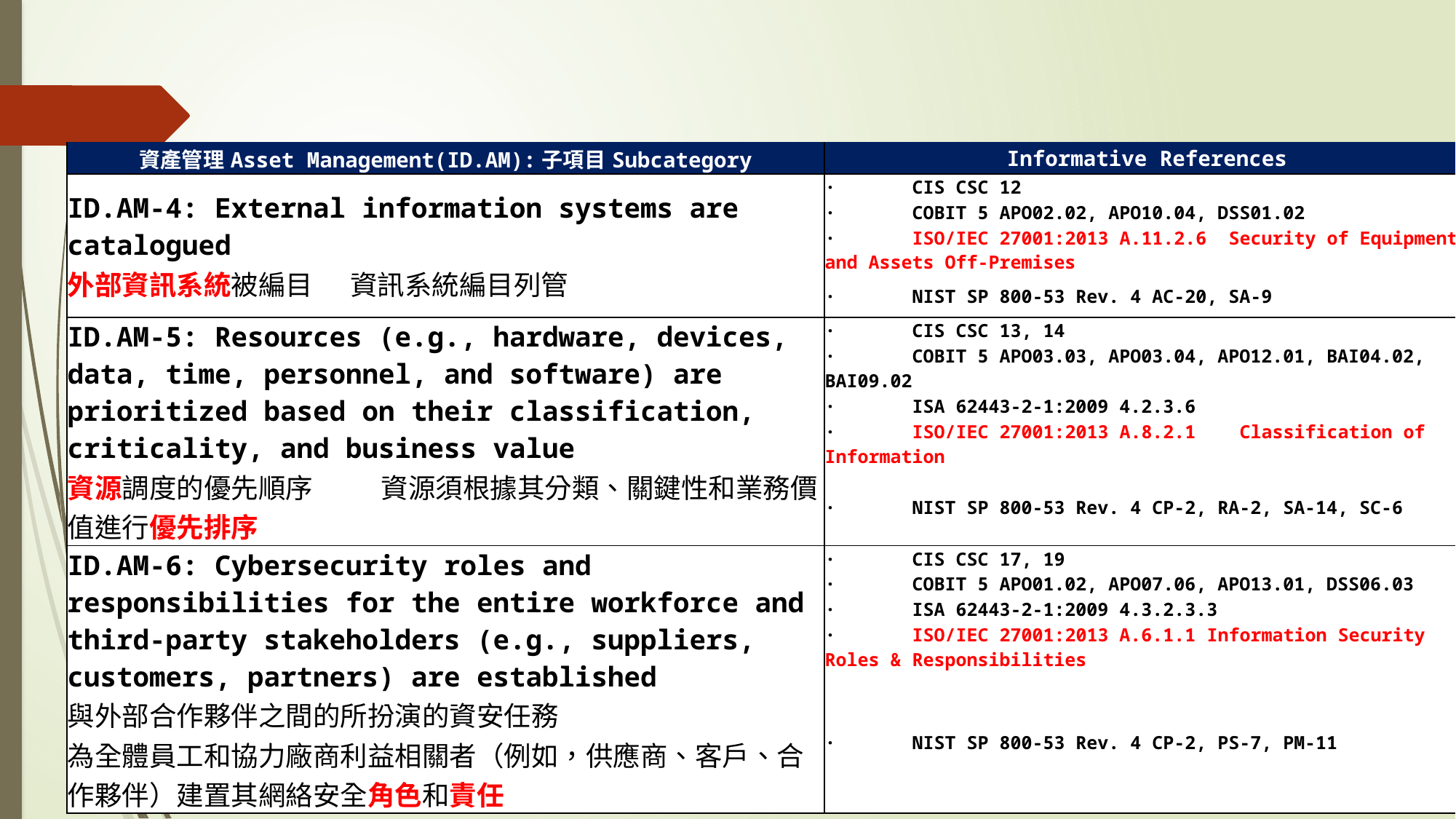

| 資產管理Asset Management(ID.AM):子項目Subcategory | Informative References |
| --- | --- |
| ID.AM-4: External information systems are catalogued 外部資訊系統被編目 資訊系統編目列管 | ·       CIS CSC 12 |
|  | ·       COBIT 5 APO02.02, APO10.04, DSS01.02 |
|  | ·       ISO/IEC 27001:2013 A.11.2.6 Security of Equipment and Assets Off-Premises |
|  | ·       NIST SP 800-53 Rev. 4 AC-20, SA-9 |
| ID.AM-5: Resources (e.g., hardware, devices, data, time, personnel, and software) are prioritized based on their classification, criticality, and business value 資源調度的優先順序 資源須根據其分類、關鍵性和業務價值進行優先排序 | ·       CIS CSC 13, 14 |
|  | ·       COBIT 5 APO03.03, APO03.04, APO12.01, BAI04.02, BAI09.02 |
|  | ·       ISA 62443-2-1:2009 4.2.3.6 |
|  | ·       ISO/IEC 27001:2013 A.8.2.1 Classification of Information |
|  | ·       NIST SP 800-53 Rev. 4 CP-2, RA-2, SA-14, SC-6 |
| ID.AM-6: Cybersecurity roles and responsibilities for the entire workforce and third-party stakeholders (e.g., suppliers, customers, partners) are established 與外部合作夥伴之間的所扮演的資安任務 為全體員工和協力廠商利益相關者（例如，供應商、客戶、合作夥伴）建置其網絡安全角色和責任 | ·       CIS CSC 17, 19 |
|  | ·       COBIT 5 APO01.02, APO07.06, APO13.01, DSS06.03 |
|  | ·       ISA 62443-2-1:2009 4.3.2.3.3 |
|  | ·       ISO/IEC 27001:2013 A.6.1.1 Information Security Roles & Responsibilities |
|  | ·       NIST SP 800-53 Rev. 4 CP-2, PS-7, PM-11 |